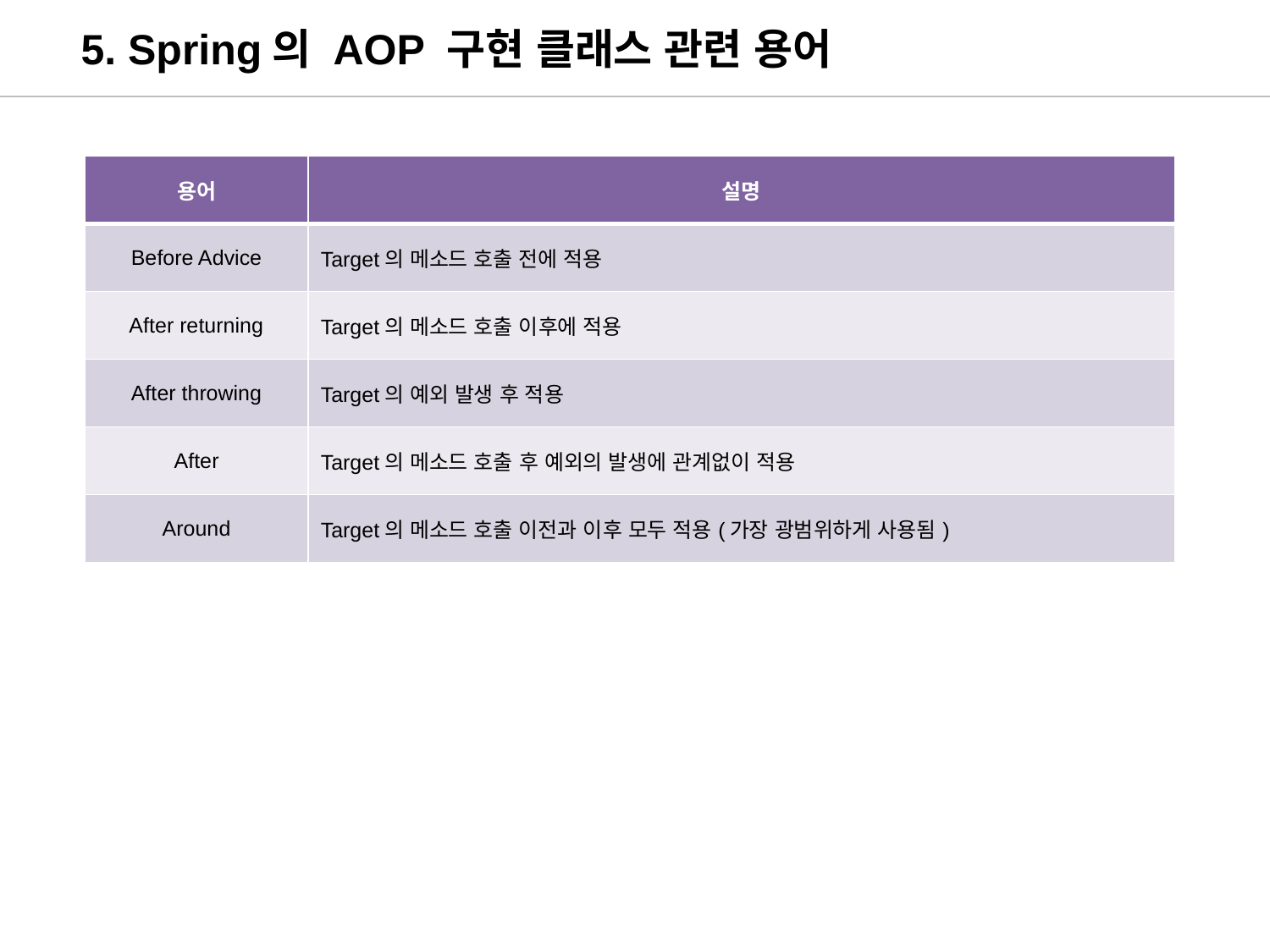

5. Spring의 AOP 구현 클래스 관련 용어
| 용어 | 설명 |
| --- | --- |
| Before Advice | Target의 메소드 호출 전에 적용 |
| After returning | Target의 메소드 호출 이후에 적용 |
| After throwing | Target의 예외 발생 후 적용 |
| After | Target의 메소드 호출 후 예외의 발생에 관계없이 적용 |
| Around | Target의 메소드 호출 이전과 이후 모두 적용(가장 광범위하게 사용됨) |